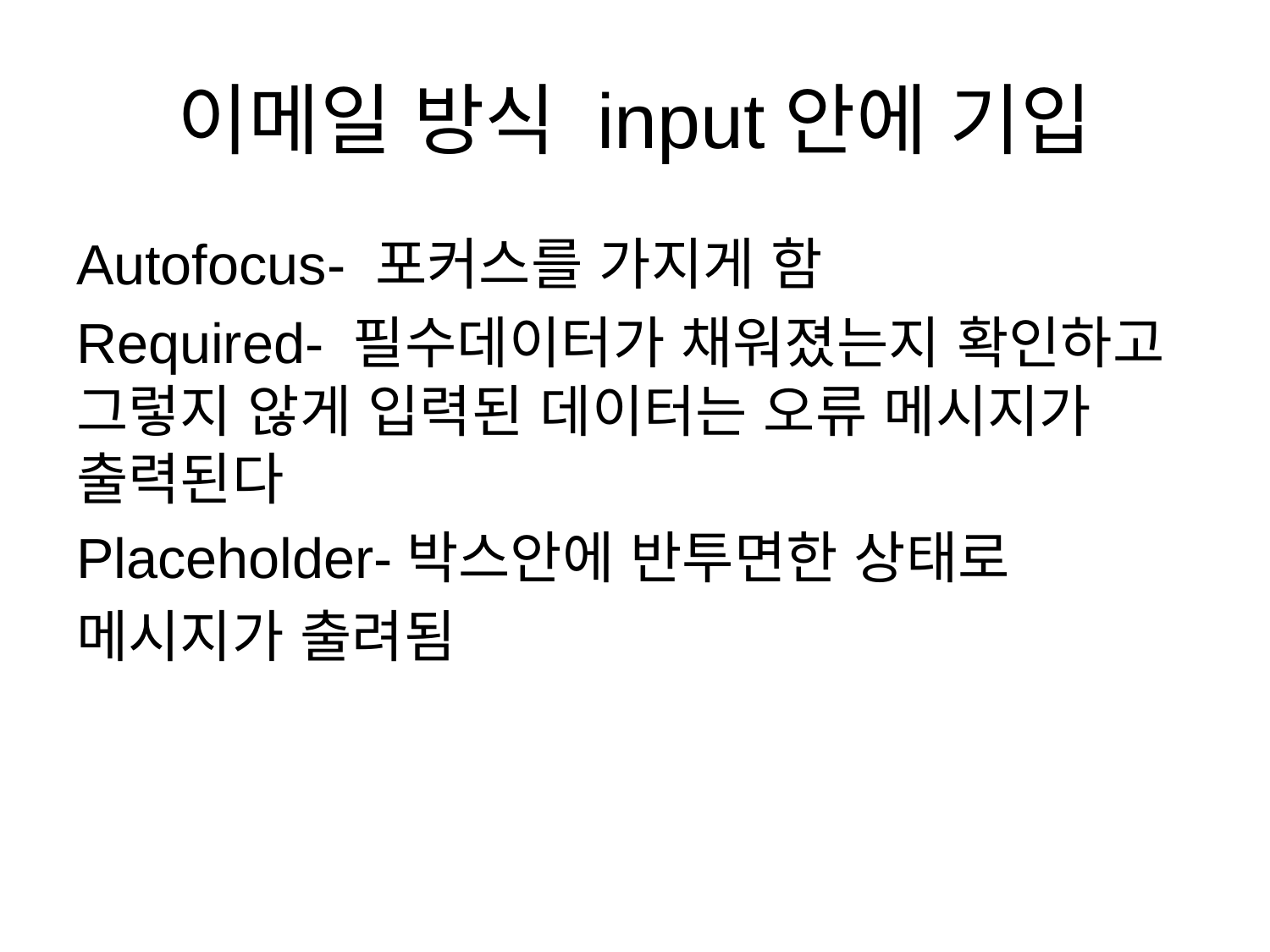

# 이메일 방식 input안에 기입
Autofocus- 포커스를 가지게 함
Required- 필수데이터가 채워졌는지 확인하고 그렇지 않게 입력된 데이터는 오류 메시지가 출력된다
Placeholder-박스안에 반투면한 상태로
메시지가 출려됨